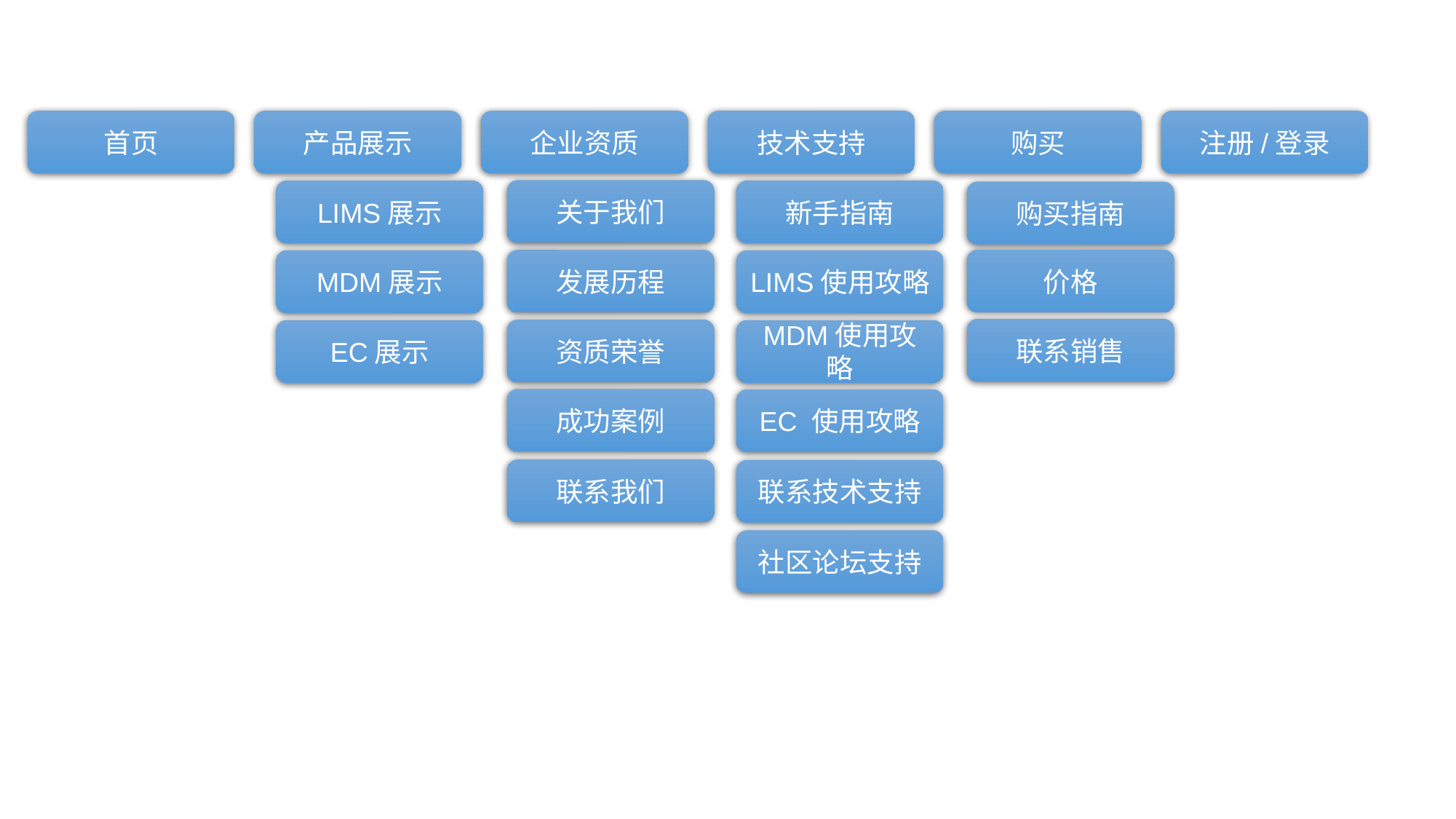

产品展示
企业资质
技术支持
购买
注册/登录
首页
关于我们
发展历程
资质荣誉
成功案例
联系我们
LIMS展示
MDM展示
EC展示
新手指南
LIMS使用攻略
MDM使用攻略
EC 使用攻略
联系技术支持
社区论坛支持
购买指南
价格
联系销售